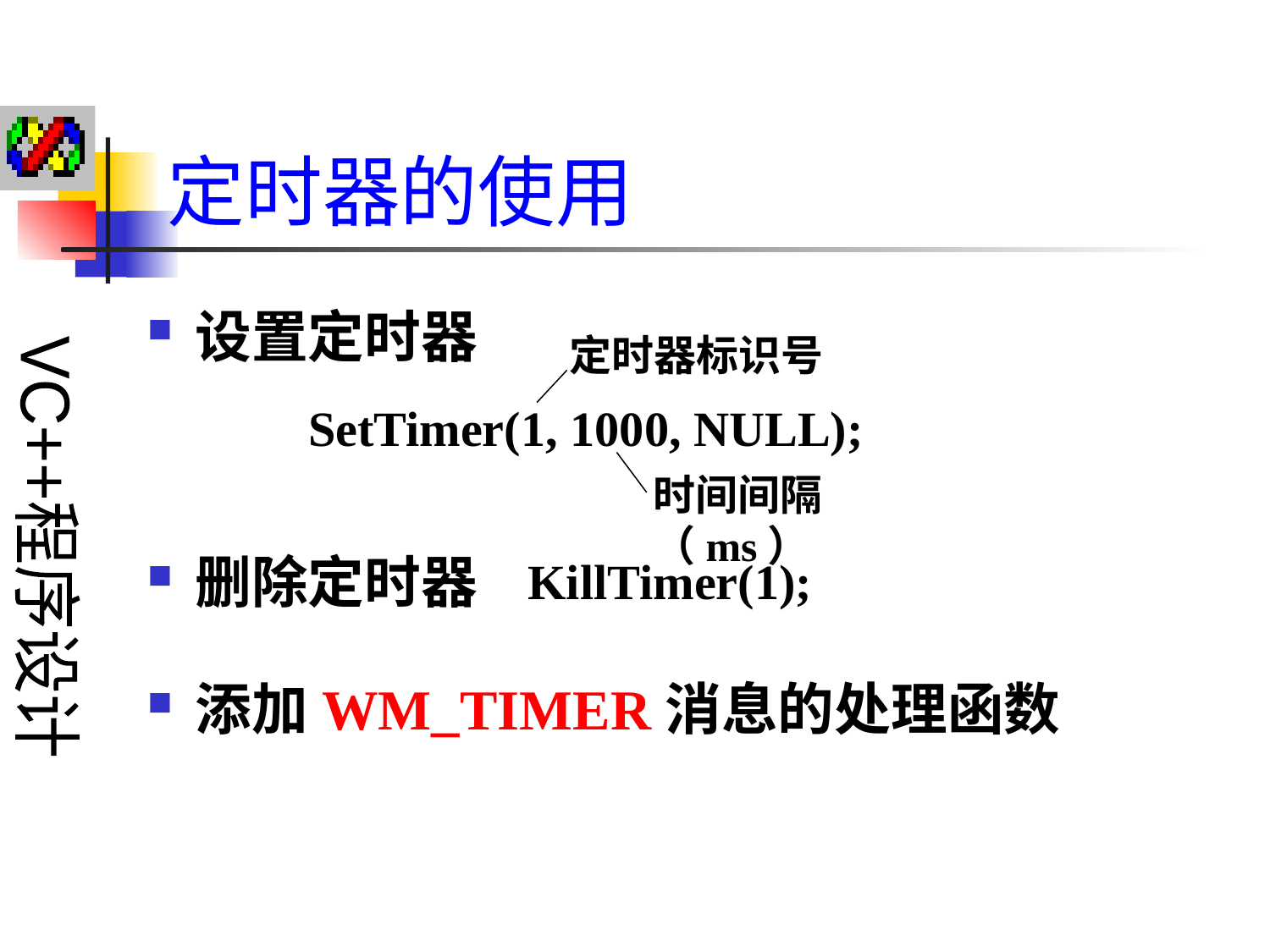

定时器的使用
设置定时器
定时器标识号

SetTimer(1, 1000, NULL);

时间间隔（ms）
删除定时器
KillTimer(1);
添加WM_TIMER消息的处理函数